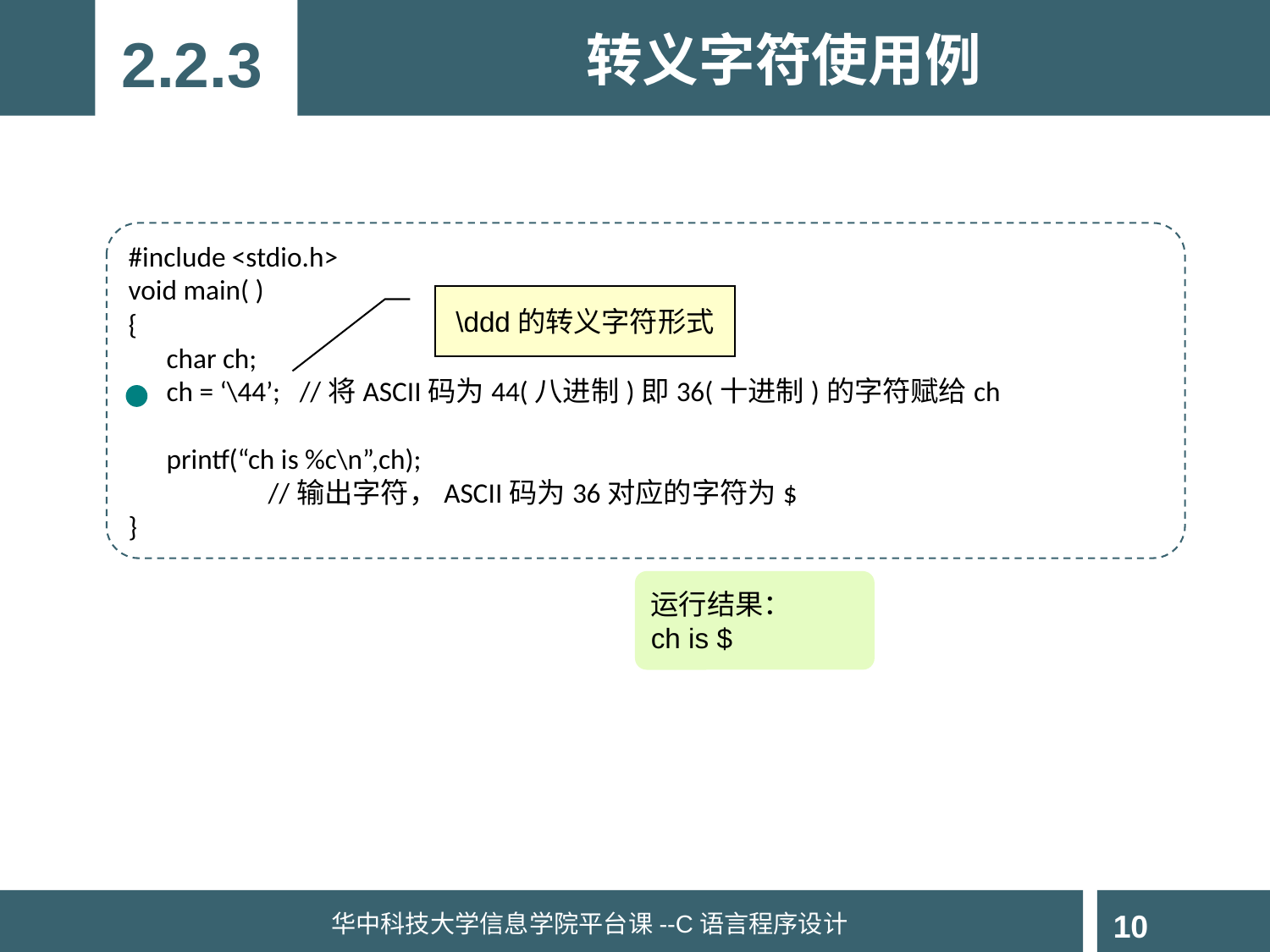

转义字符使用例
2.2.3
#include <stdio.h>
void main( )
{
      char ch;
      ch = ‘\44’;   //将ASCII码为44(八进制)即36(十进制)的字符赋给ch

      printf(“ch is %c\n”,ch);
                      //输出字符，ASCII码为36对应的字符为$
}
\ddd的转义字符形式

运行结果：
ch is $